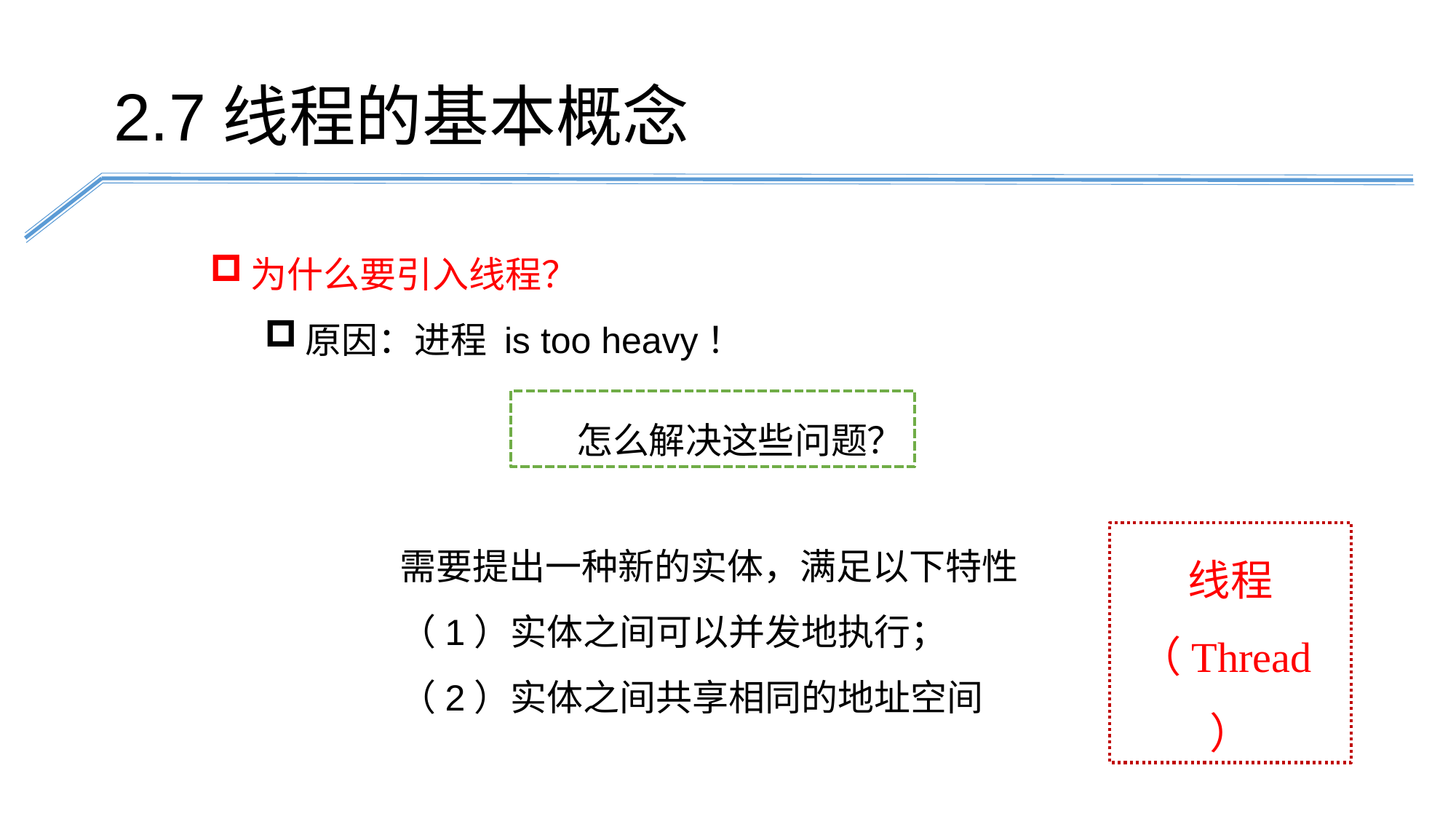

2.7线程的基本概念

为什么要引入线程？
原因：进程 is too heavy！
怎么解决这些问题？
需要提出一种新的实体，满足以下特性
（1）实体之间可以并发地执行；
（2）实体之间共享相同的地址空间
线程（Thread）